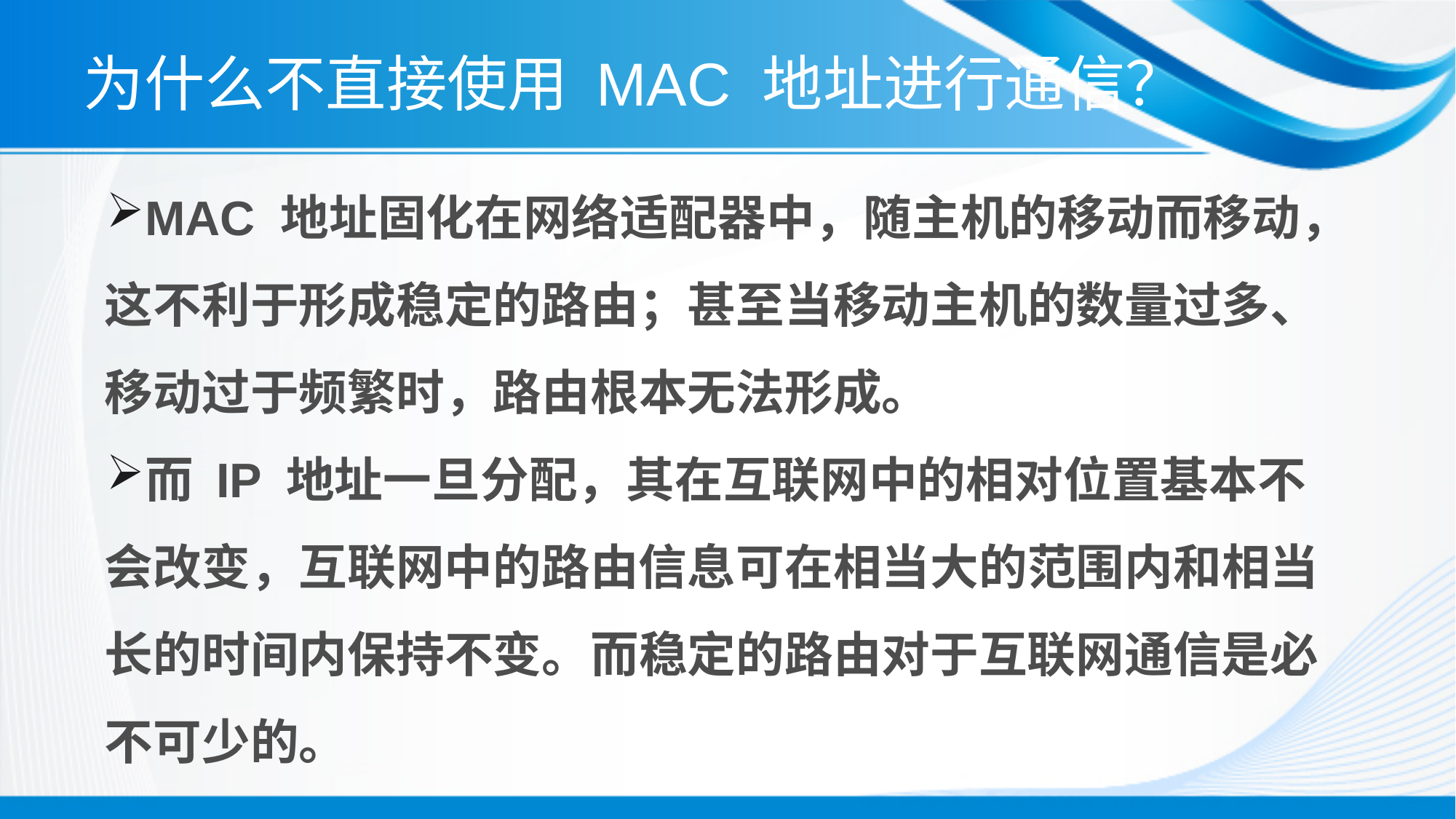

# 为什么不直接使用 MAC 地址进行通信？
MAC 地址固化在网络适配器中，随主机的移动而移动，这不利于形成稳定的路由；甚至当移动主机的数量过多、移动过于频繁时，路由根本无法形成。
而 IP 地址一旦分配，其在互联网中的相对位置基本不会改变，互联网中的路由信息可在相当大的范围内和相当长的时间内保持不变。而稳定的路由对于互联网通信是必不可少的。